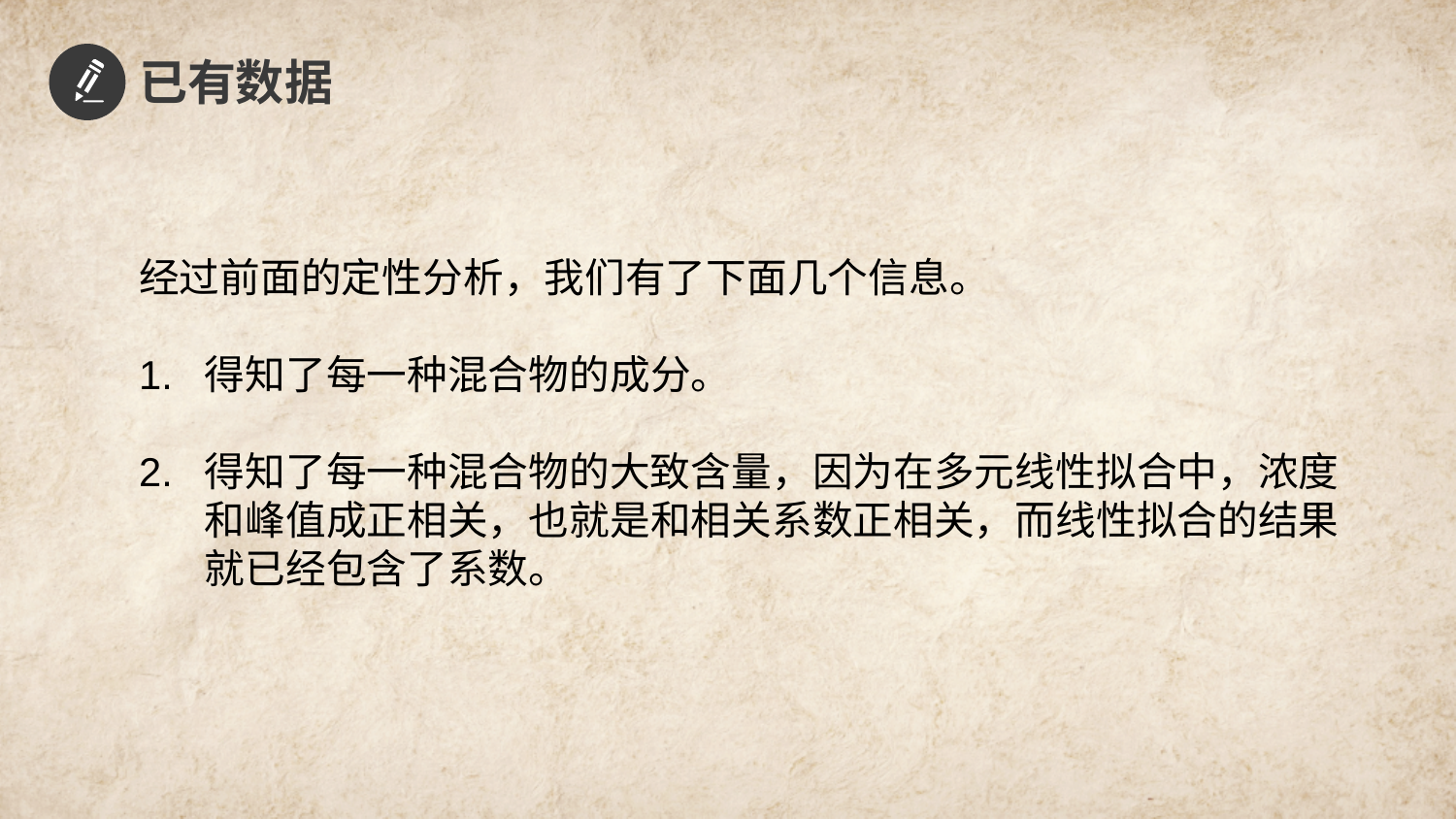

已有数据

经过前面的定性分析，我们有了下面几个信息。

得知了每一种混合物的成分。

得知了每一种混合物的大致含量，因为在多元线性拟合中，浓度和峰值成正相关，也就是和相关系数正相关，而线性拟合的结果就已经包含了系数。